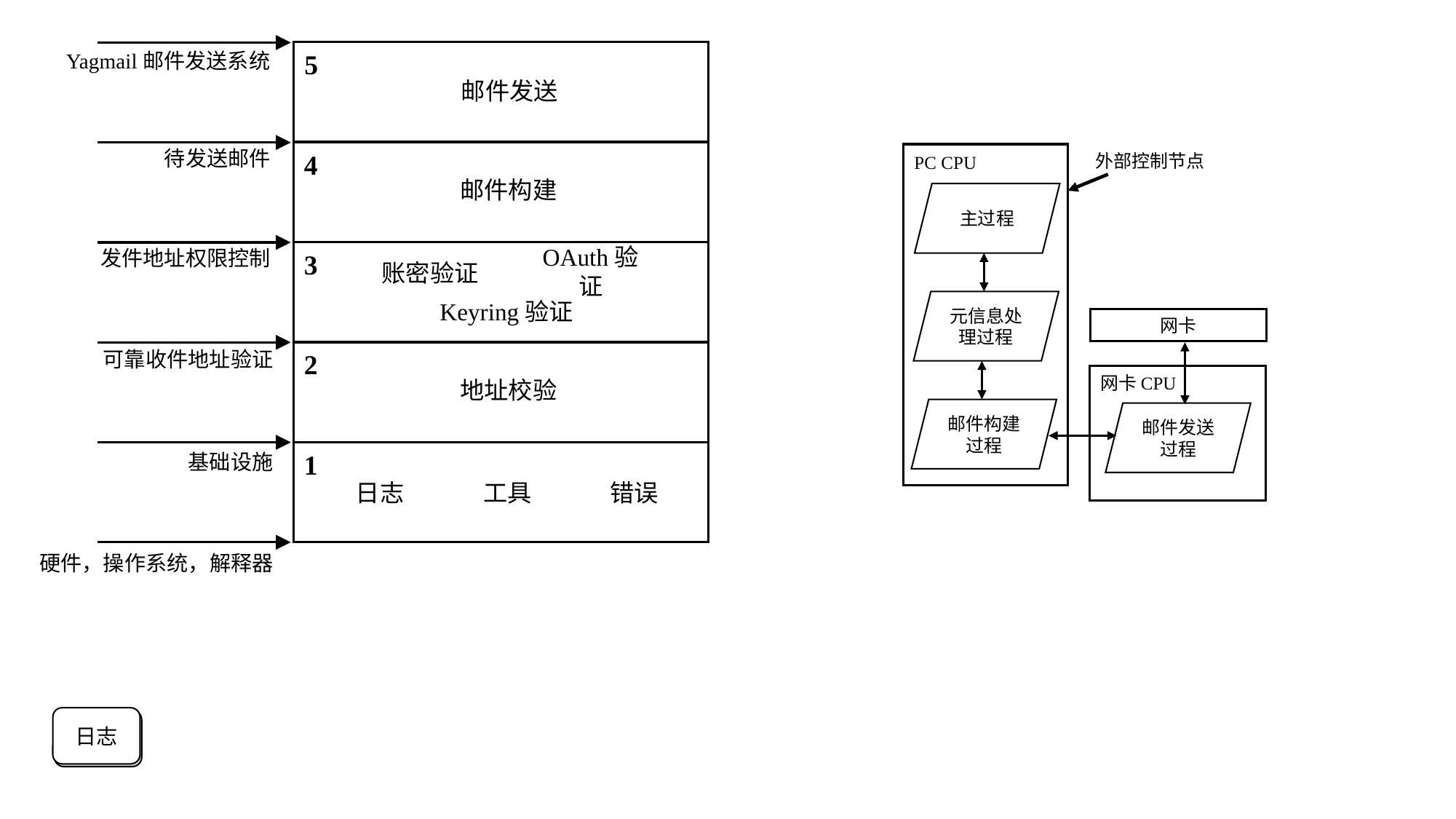

5
Yagmail邮件发送系统
邮件发送
待发送邮件
4

邮件构建
发件地址权限控制
3

OAuth验证
账密验证
可靠收件地址验证
2

地址校验
1

日志
工具
错误
基础设施
硬件，操作系统，解释器
Keyring验证

外部控制节点
PC CPU
主过程
元信息处理过程
网卡

网卡CPU
邮件构建过程
邮件发送过程
日志